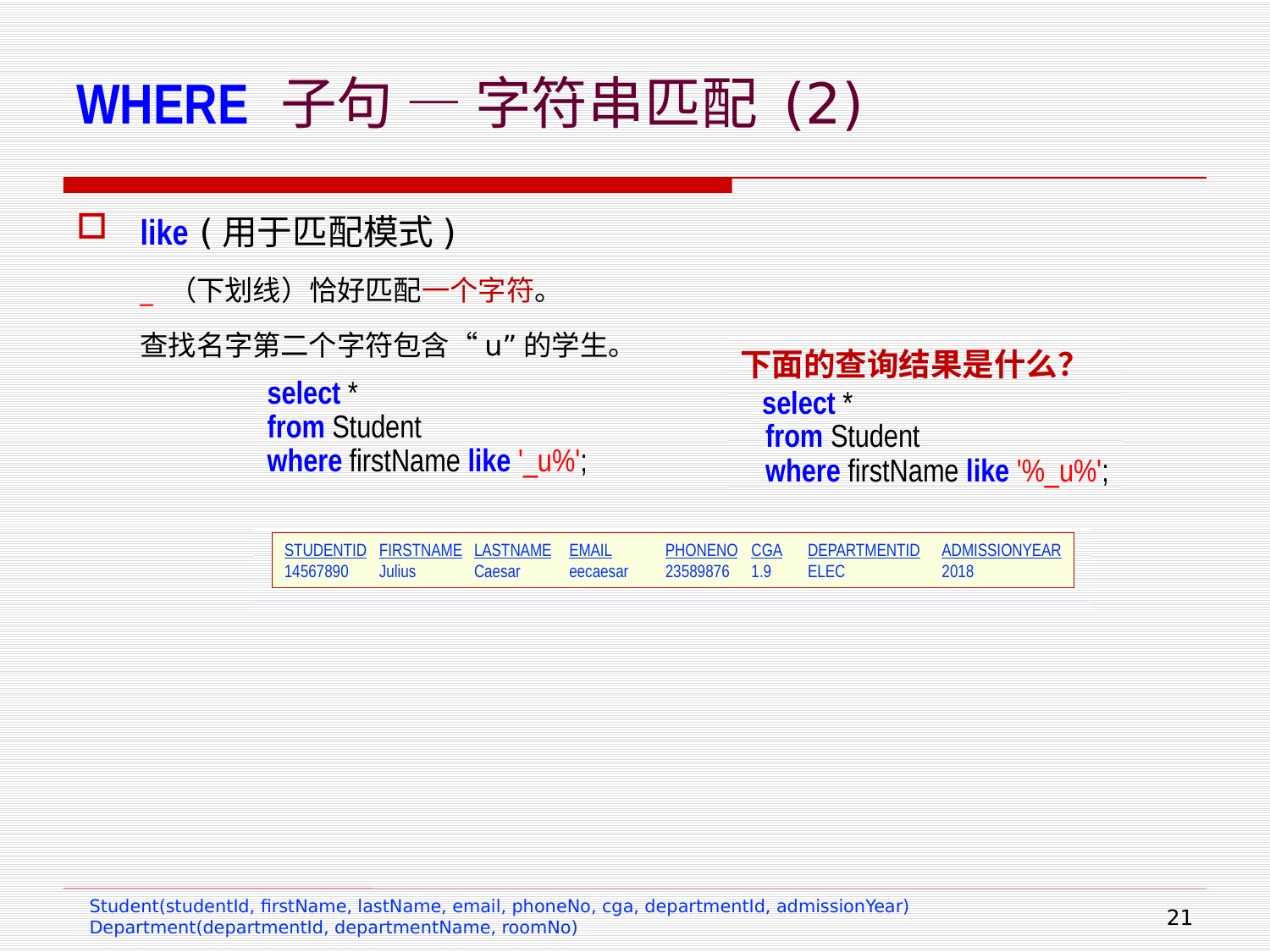

# WHERE 子句 — 字符串匹配 (2)
like (用于匹配模式)
_ （下划线）恰好匹配一个字符。
查找名字第二个字符包含“u”的学生。
select *
from Student
where firstName like '_u%';
下面的查询结果是什么？
  select *
from Student
where firstName like '%_u%';

STUDENTID	FIRSTNAME	LASTNAME	EMAIL	PHONENO	CGA	DEPARTMENTID	ADMISSIONYEAR
14567890	Julius	Caesar	eecaesar	23589876	1.9	ELEC	2018
26184624	Bruce	Wayne	eewayne	28261057	2.47	ELEC	2017
STUDENTID	FIRSTNAME	LASTNAME	EMAIL	PHONENO	CGA	DEPARTMENTID	ADMISSIONYEAR
14567890	Julius	Caesar	eecaesar	23589876	1.9	ELEC	2018
Student(studentId, firstName, lastName, email, phoneNo, cga, departmentId, admissionYear)
Department(departmentId, departmentName, roomNo)
21